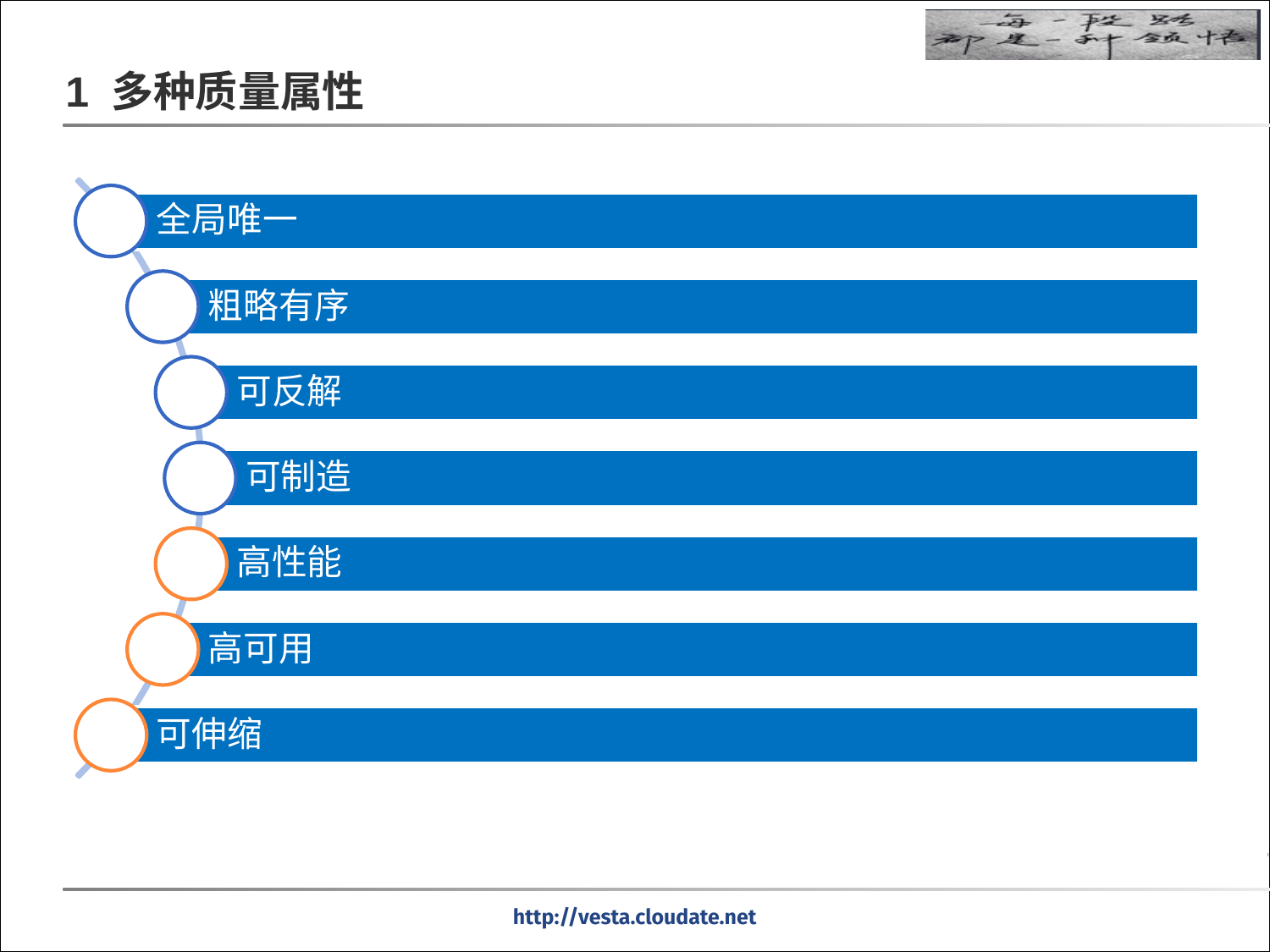

# 1 多种质量属性
全局唯一
粗略有序
可反解
可制造
高性能
高可用
可伸缩